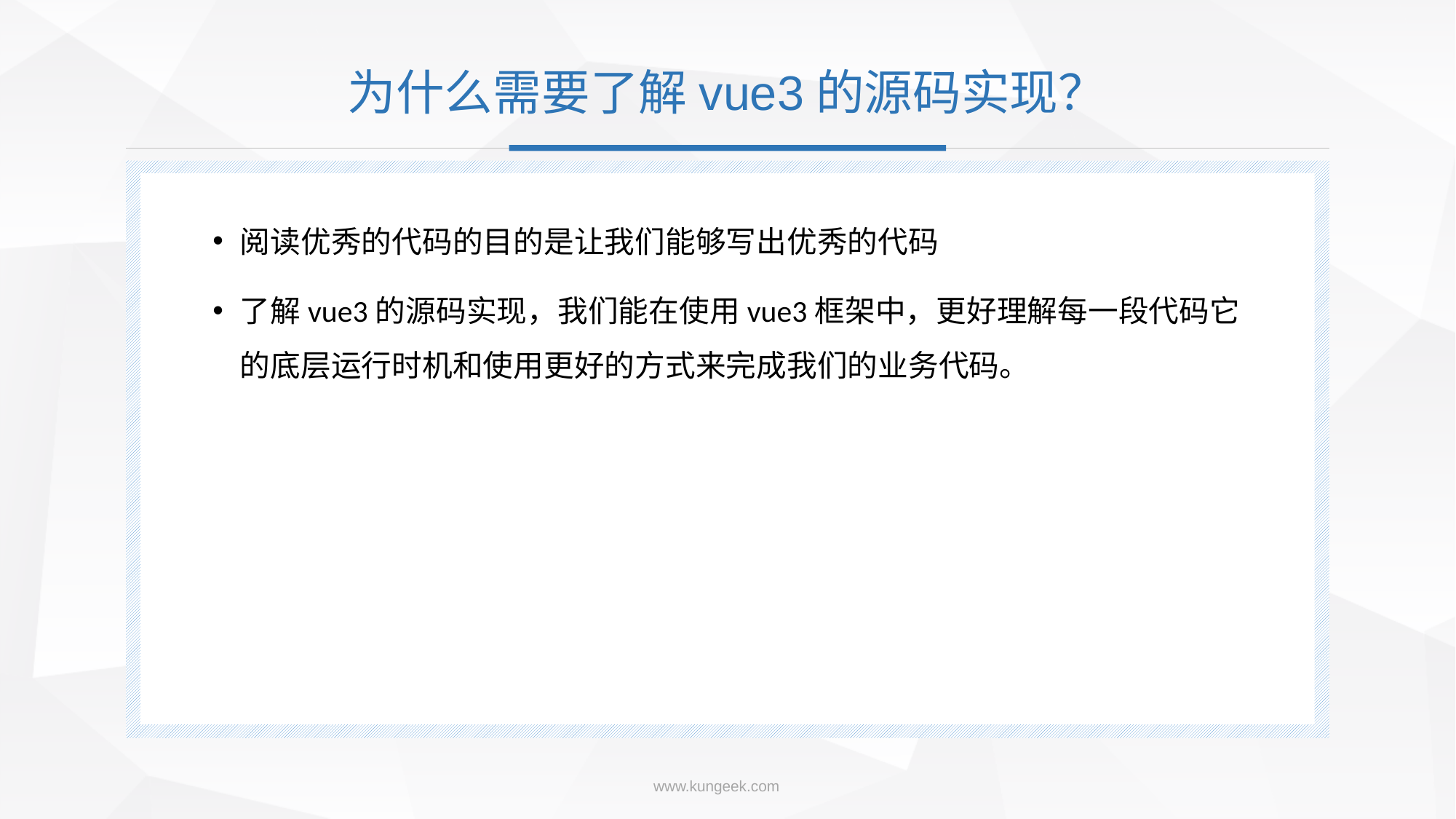

# 为什么需要了解vue3的源码实现？
阅读优秀的代码的目的是让我们能够写出优秀的代码
了解vue3的源码实现，我们能在使用vue3框架中，更好理解每一段代码它的底层运行时机和使用更好的方式来完成我们的业务代码。